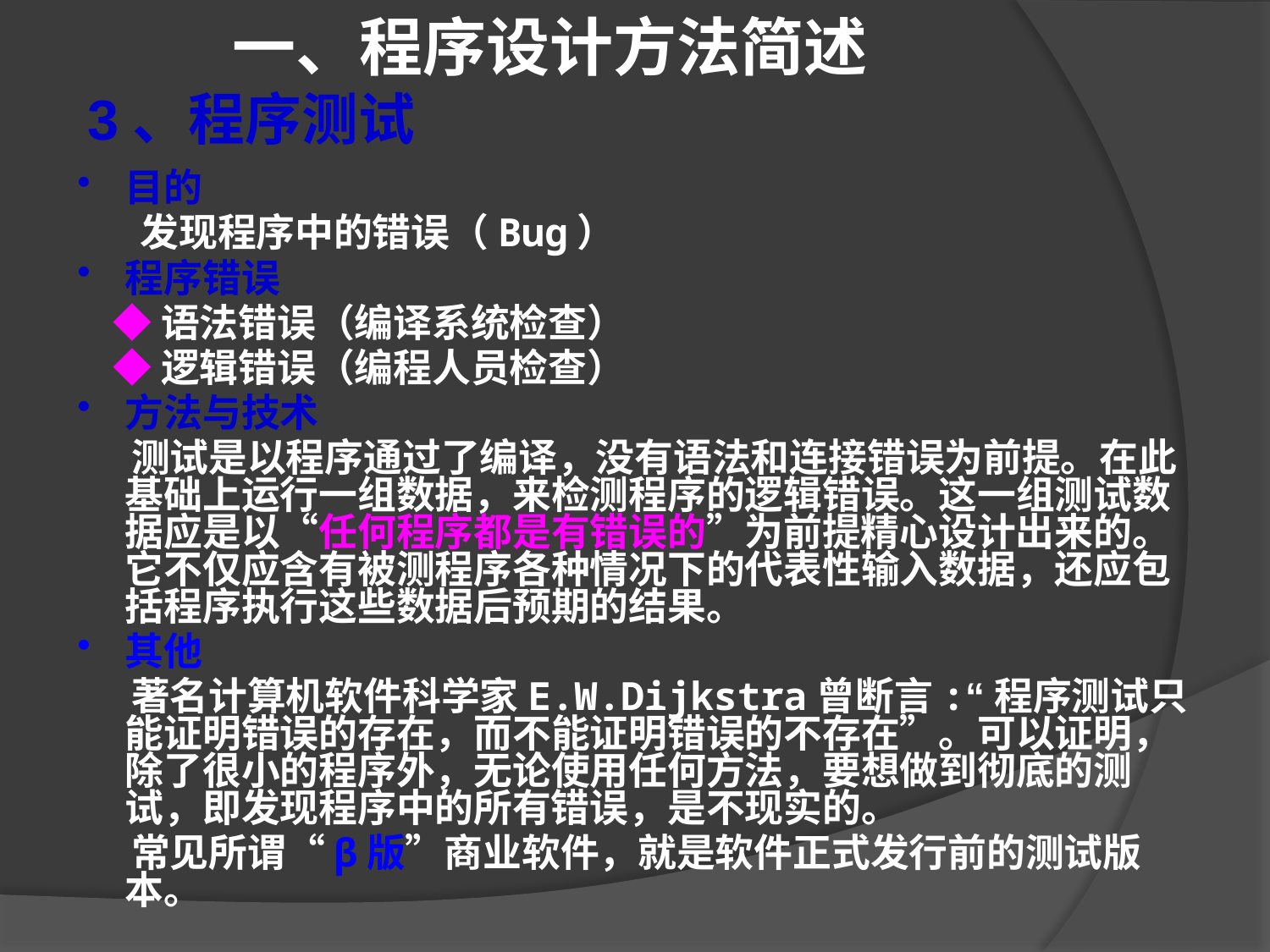

一、程序设计方法简述
3、程序测试
目的
      发现程序中的错误（Bug）
程序错误
    ◆语法错误（编译系统检查）
    ◆逻辑错误（编程人员检查）
方法与技术
     测试是以程序通过了编译，没有语法和连接错误为前提。在此基础上运行一组数据，来检测程序的逻辑错误。这一组测试数据应是以“任何程序都是有错误的”为前提精心设计出来的。它不仅应含有被测程序各种情况下的代表性输入数据，还应包括程序执行这些数据后预期的结果。
其他
     著名计算机软件科学家E.W.Dijkstra曾断言:“程序测试只能证明错误的存在，而不能证明错误的不存在”。可以证明，除了很小的程序外，无论使用任何方法，要想做到彻底的测试，即发现程序中的所有错误，是不现实的。
     常见所谓“β版”商业软件，就是软件正式发行前的测试版本。